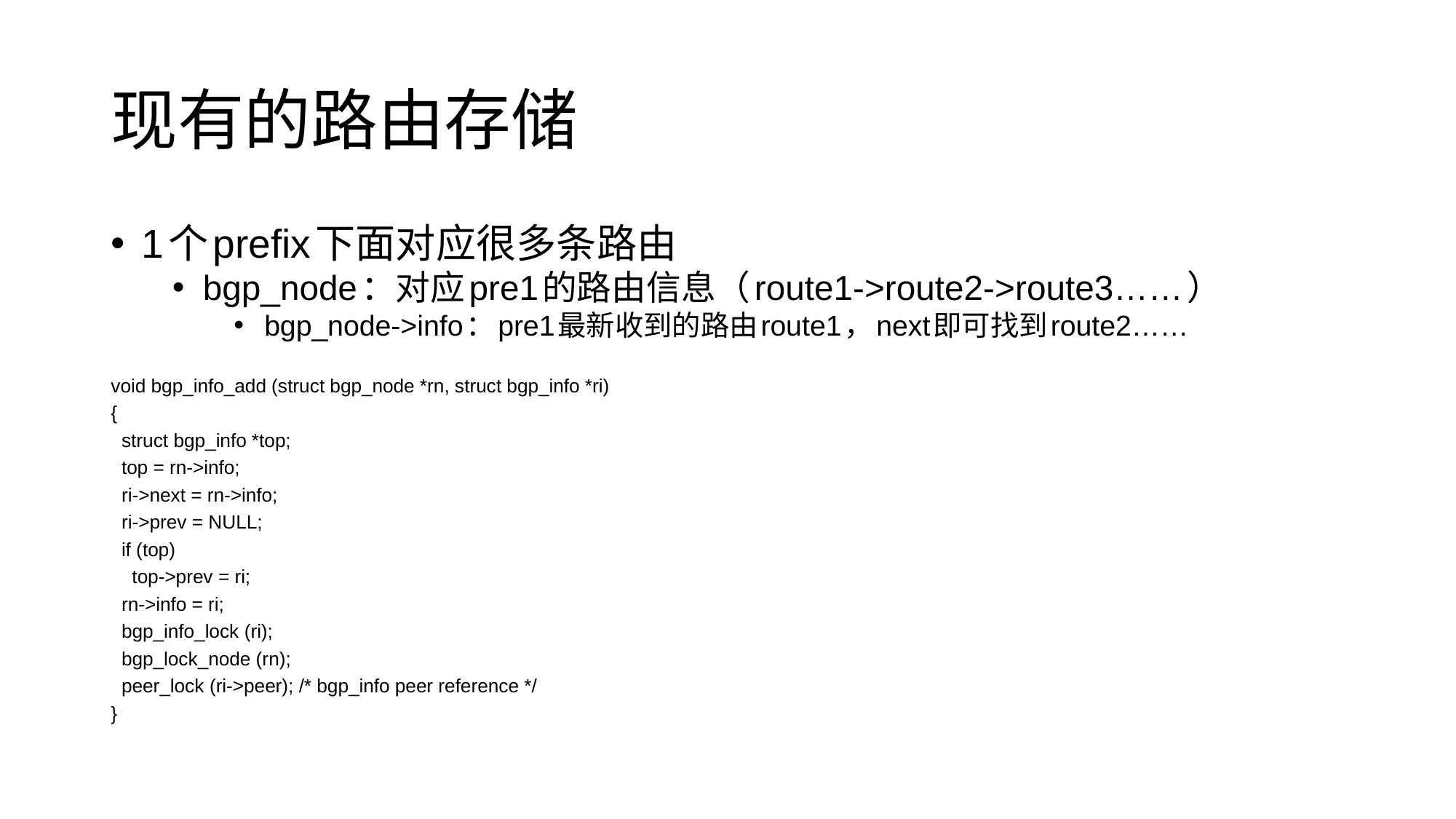

# 现有的路由存储
1个prefix下面对应很多条路由
bgp_node：对应pre1的路由信息（route1->route2->route3……）
bgp_node->info：pre1最新收到的路由route1，next即可找到route2……

void bgp_info_add (struct bgp_node *rn, struct bgp_info *ri)
{
  struct bgp_info *top;
  top = rn->info;
  ri->next = rn->info;
  ri->prev = NULL;
  if (top)
    top->prev = ri;
  rn->info = ri;
  bgp_info_lock (ri);
  bgp_lock_node (rn);
  peer_lock (ri->peer); /* bgp_info peer reference */
}